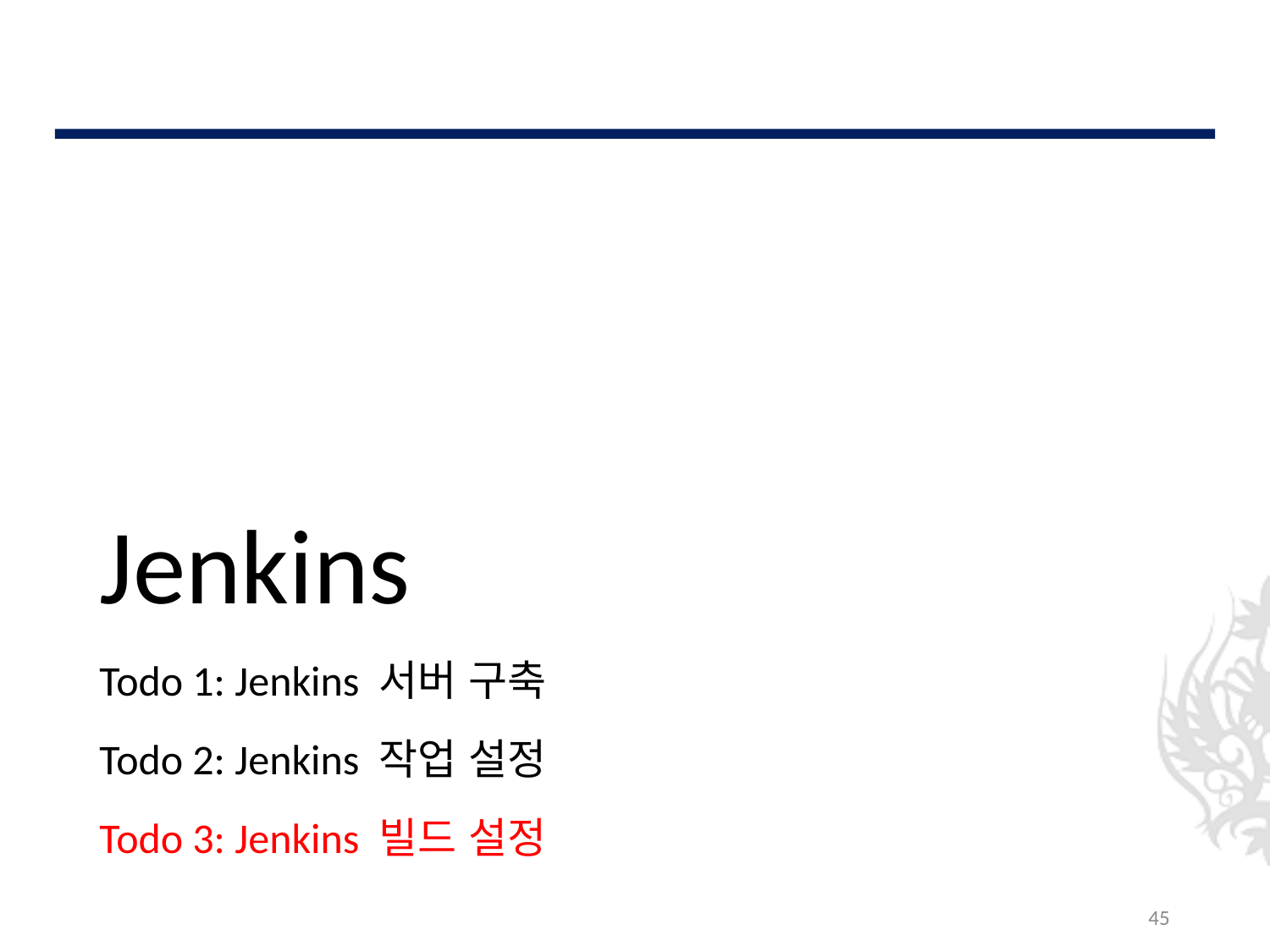

# Jenkins
Todo 1: Jenkins 서버 구축
Todo 2: Jenkins 작업 설정
Todo 3: Jenkins 빌드 설정

45